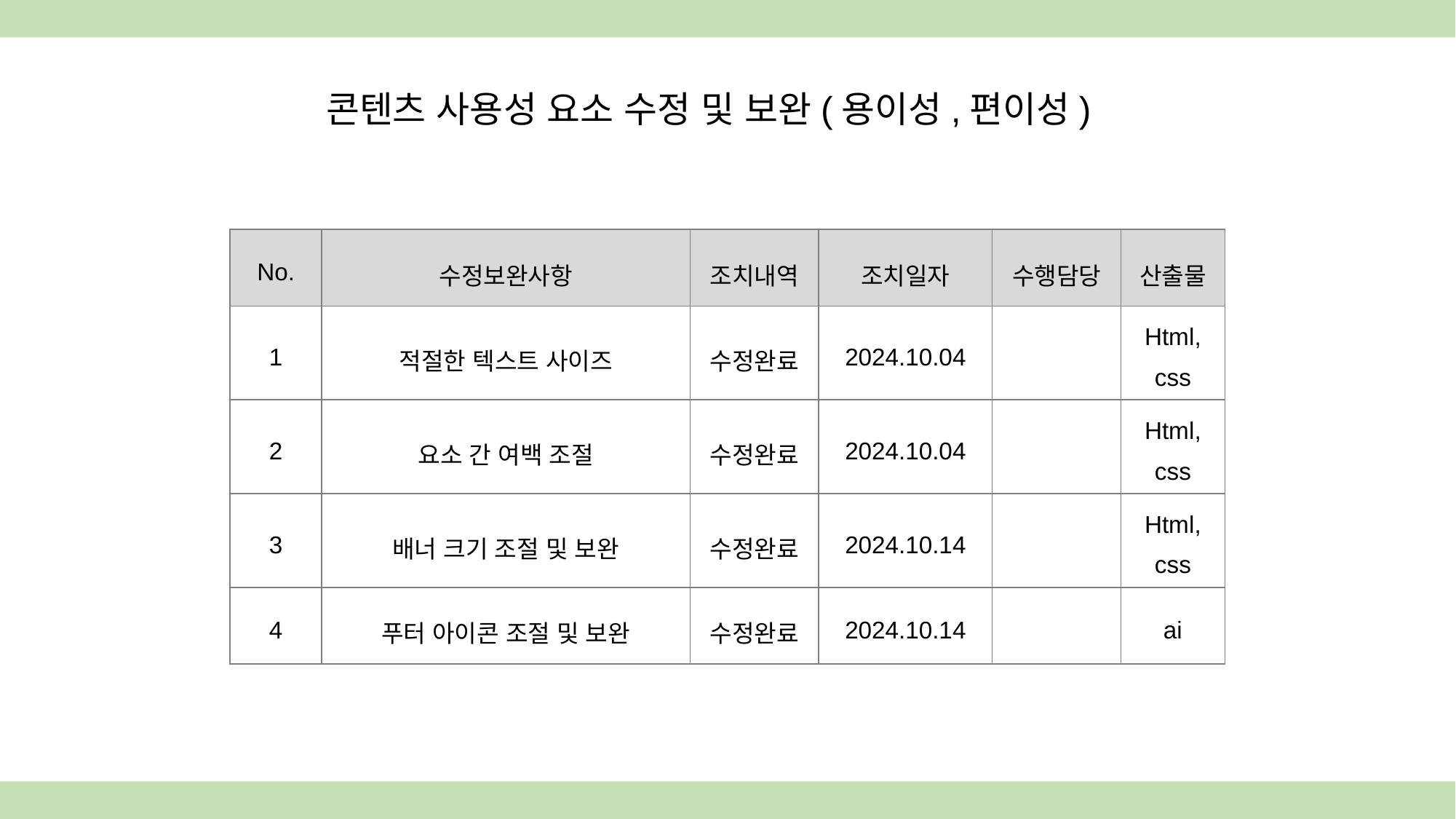

콘텐츠 사용성 요소 수정 및 보완(용이성,편이성)
| No. | 수정보완사항 | 조치내역 | 조치일자 | 수행담당 | 산출물 |
| --- | --- | --- | --- | --- | --- |
| 1 | 적절한 텍스트 사이즈 | 수정완료 | 2024.10.04 |  | Html, css |
| 2 | 요소 간 여백 조절 | 수정완료 | 2024.10.04 |  | Html, css |
| 3 | 배너 크기 조절 및 보완 | 수정완료 | 2024.10.14 |  | Html, css |
| 4 | 푸터 아이콘 조절 및 보완 | 수정완료 | 2024.10.14 |  | ai |